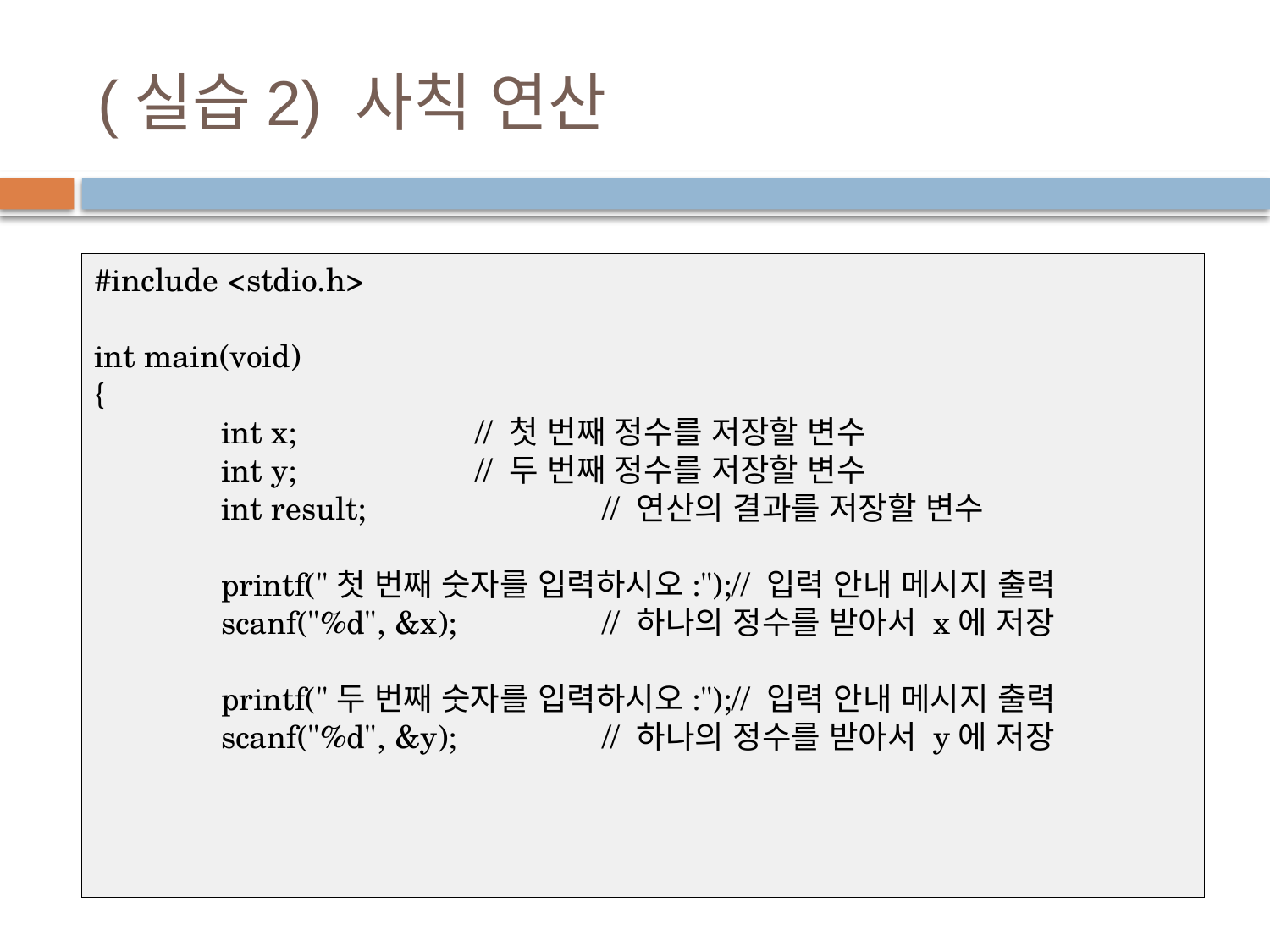

# (실습2) 사칙 연산
#include <stdio.h>

int main(void)
{
	int x;		// 첫 번째 정수를 저장할 변수
	int y;		// 두 번째 정수를 저장할 변수
	int result;		// 연산의 결과를 저장할 변수

	printf("첫 번째 숫자를 입력하시오:");// 입력 안내 메시지 출력
	scanf("%d", &x);		// 하나의 정수를 받아서 x에 저장

	printf("두 번째 숫자를 입력하시오:");// 입력 안내 메시지 출력
	scanf("%d", &y);		// 하나의 정수를 받아서 y에 저장